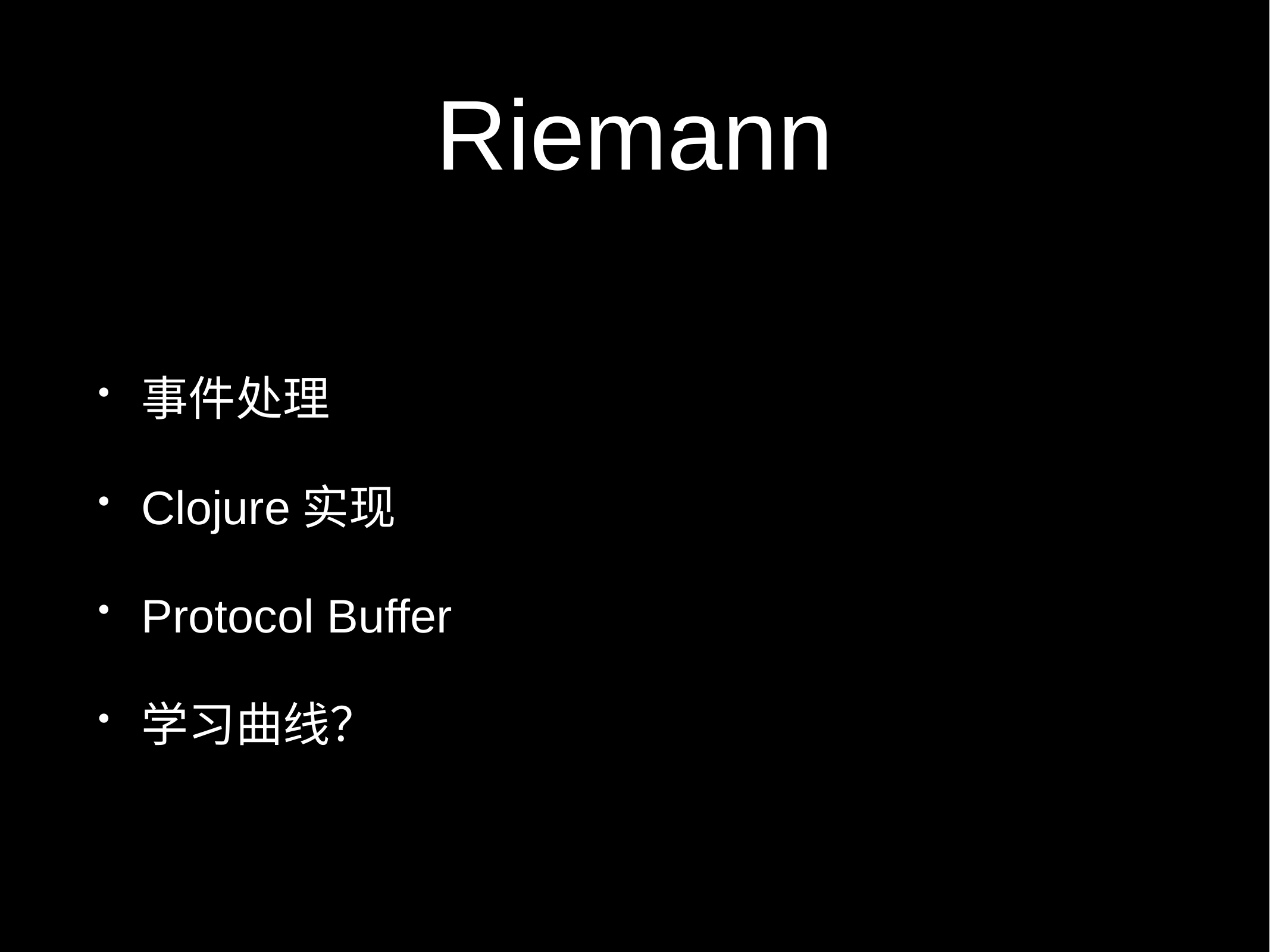

# Riemann
事件处理
Clojure实现
Protocol Buffer
学习曲线？